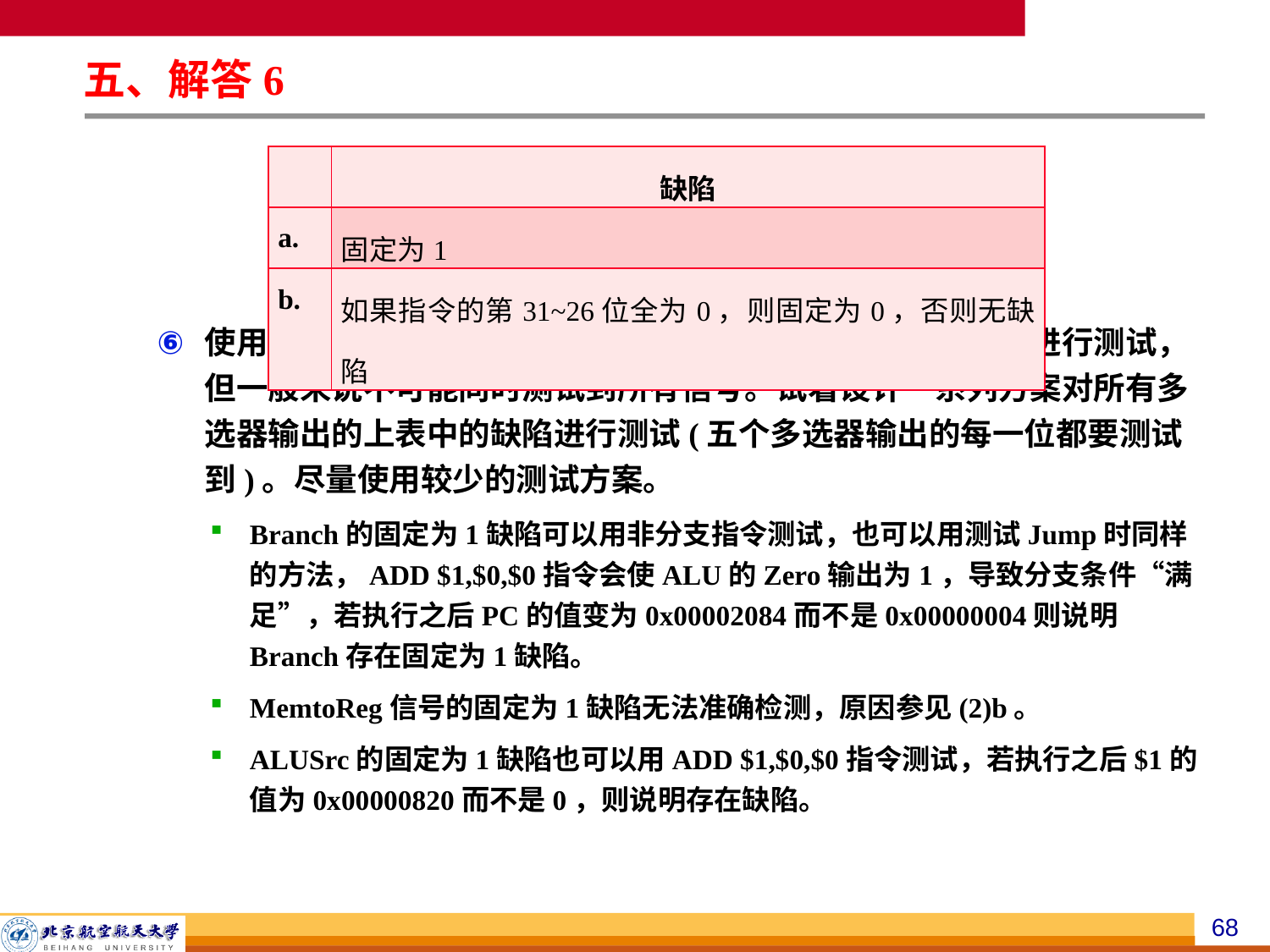

五、解答6

使用第①问中描述的测试方案，可以一次对几个不同的信号进行测试，但一般来说不可能同时测试到所有信号。试着设计一系列方案对所有多选器输出的上表中的缺陷进行测试(五个多选器输出的每一位都要测试到)。尽量使用较少的测试方案。
Branch的固定为1缺陷可以用非分支指令测试，也可以用测试Jump时同样的方法，ADD $1,$0,$0指令会使ALU的Zero输出为1，导致分支条件“满足”，若执行之后PC的值变为0x00002084而不是0x00000004则说明Branch存在固定为1缺陷。
MemtoReg信号的固定为1缺陷无法准确检测，原因参见(2)b。
ALUSrc的固定为1缺陷也可以用ADD $1,$0,$0指令测试，若执行之后$1的值为0x00000820而不是0，则说明存在缺陷。
|  | 缺陷 |
| --- | --- |
| a. | 固定为1 |
| b. | 如果指令的第31~26位全为0，则固定为0，否则无缺陷 |